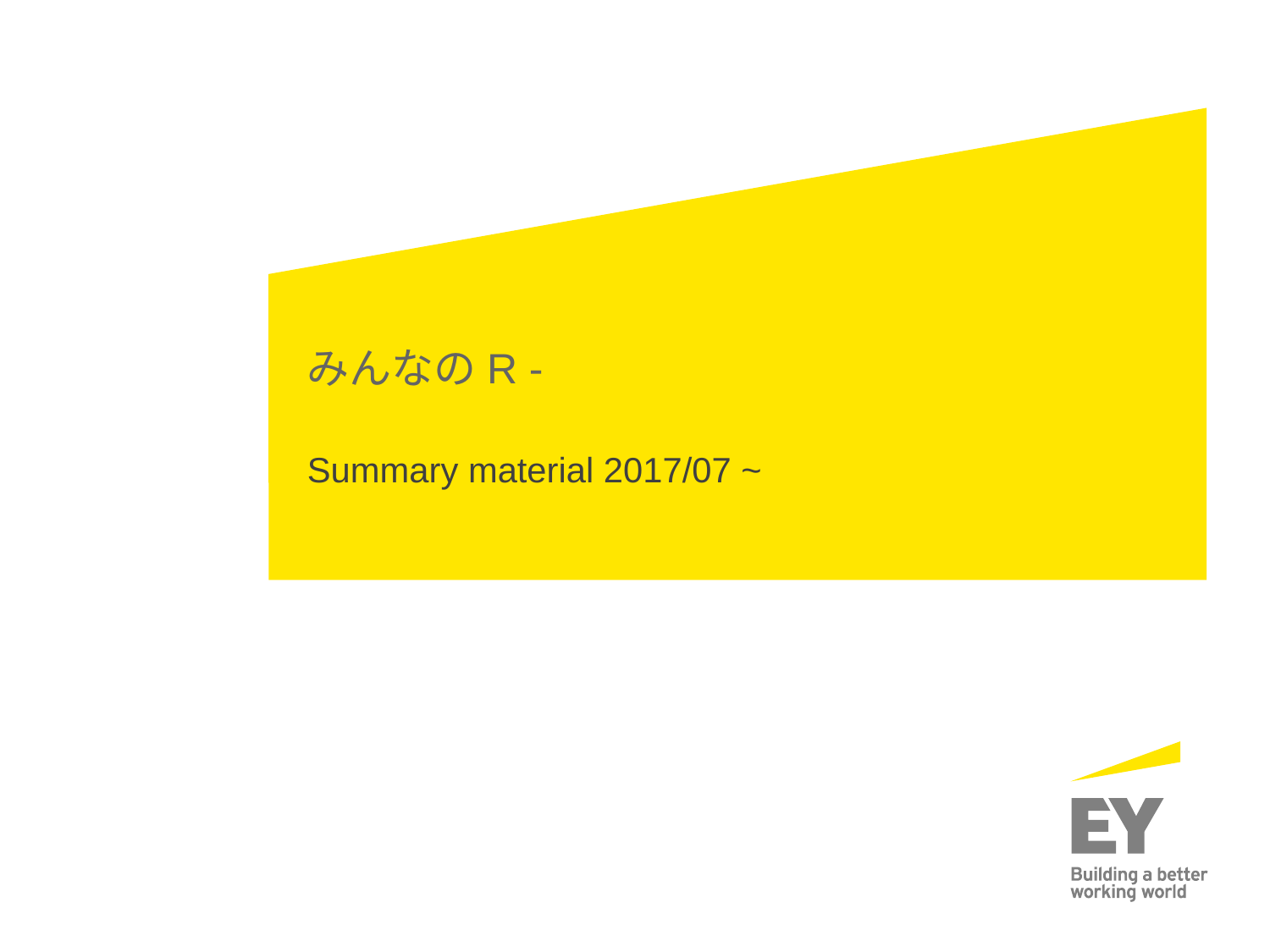

# みんなのR -
Summary material 2017/07 ~